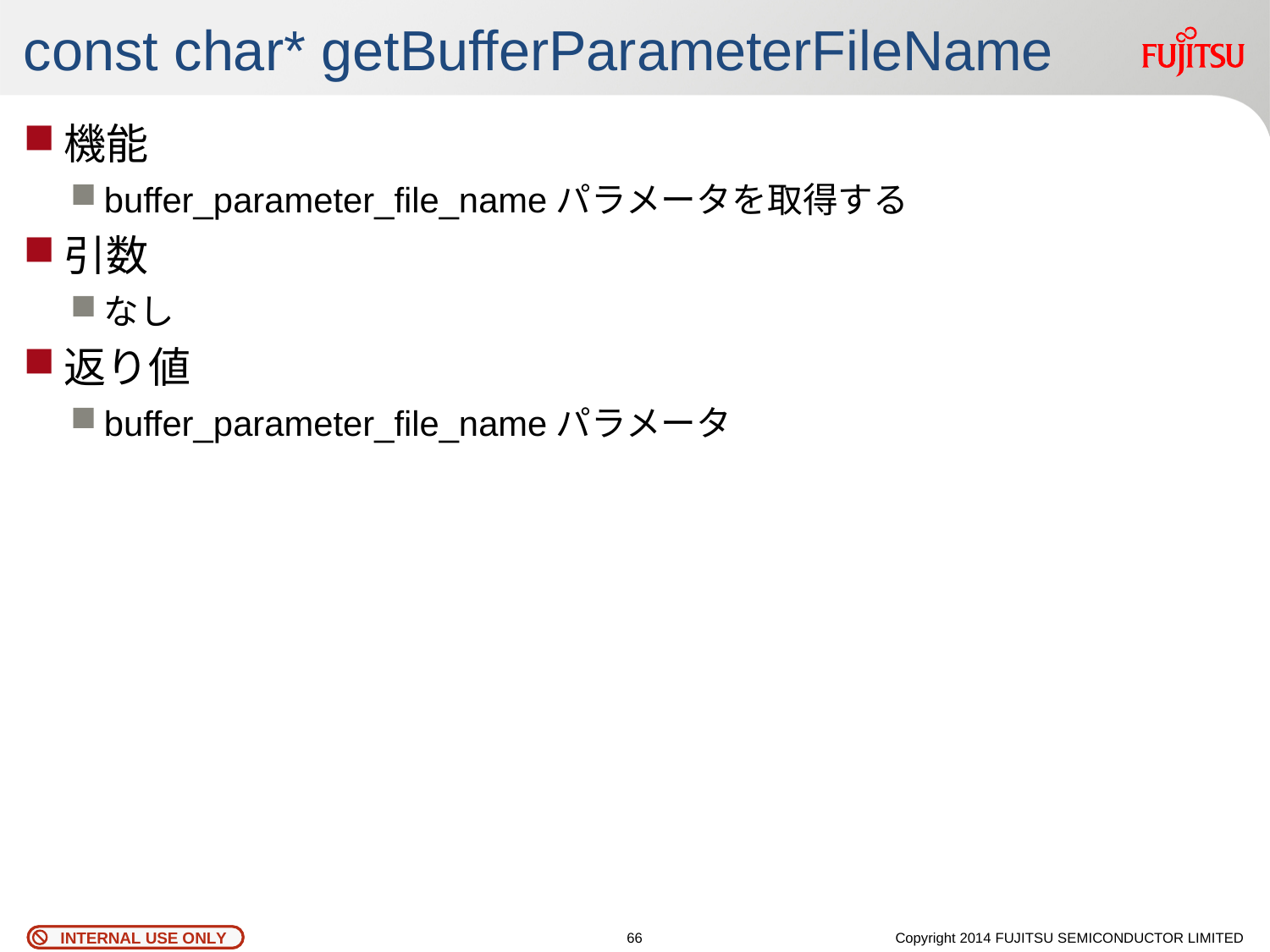

# const char* getBufferParameterFileName
機能
buffer_parameter_file_nameパラメータを取得する
引数
なし
返り値
buffer_parameter_file_nameパラメータ

66
Copyright 2014 FUJITSU SEMICONDUCTOR LIMITED